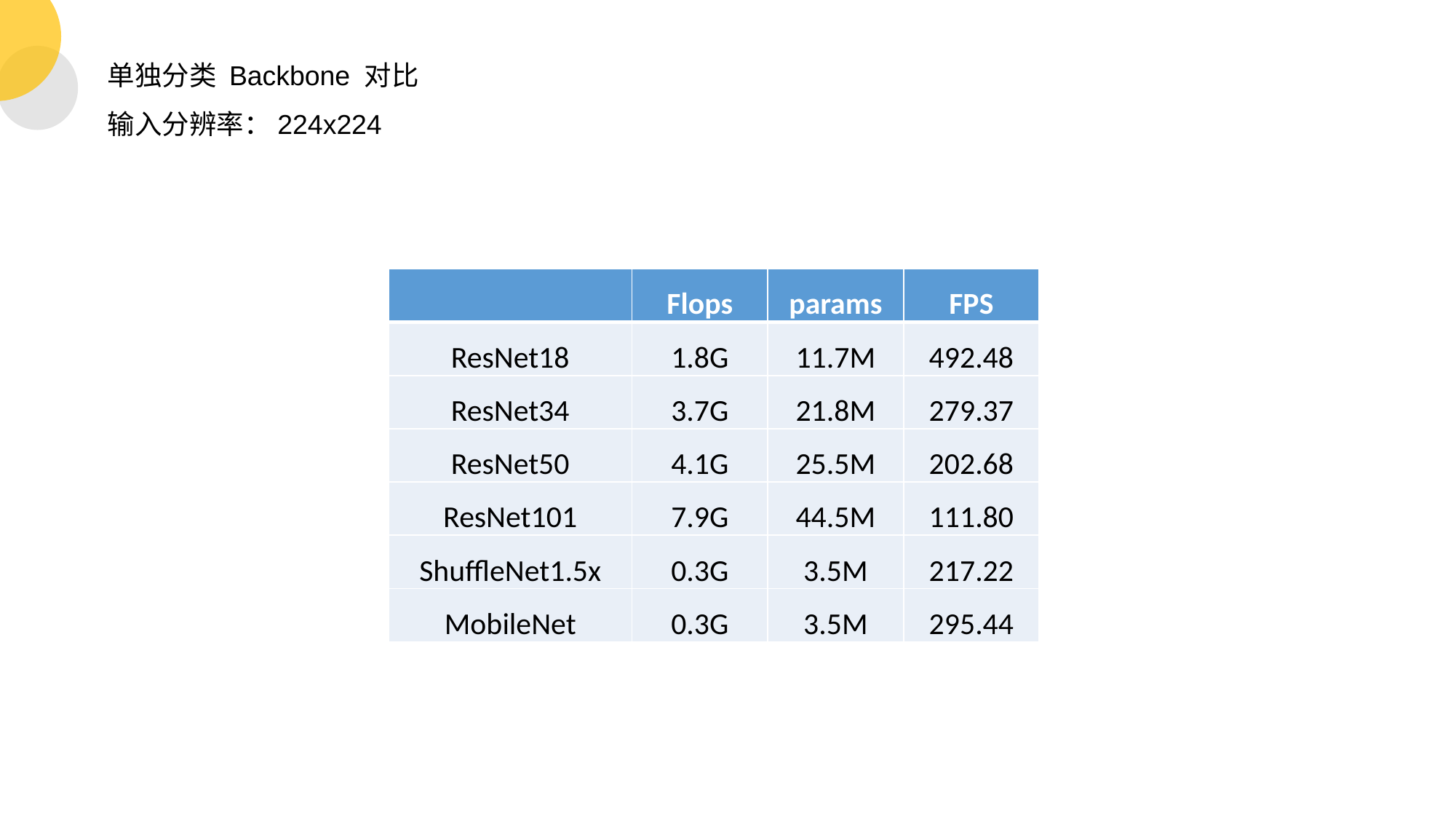

单独分类 Backbone 对比
输入分辨率：224x224
|  | Flops | params | FPS |
| --- | --- | --- | --- |
| ResNet18 | 1.8G | 11.7M | 492.48 |
| ResNet34 | 3.7G | 21.8M | 279.37 |
| ResNet50 | 4.1G | 25.5M | 202.68 |
| ResNet101 | 7.9G | 44.5M | 111.80 |
| ShuffleNet1.5x | 0.3G | 3.5M | 217.22 |
| MobileNet | 0.3G | 3.5M | 295.44 |